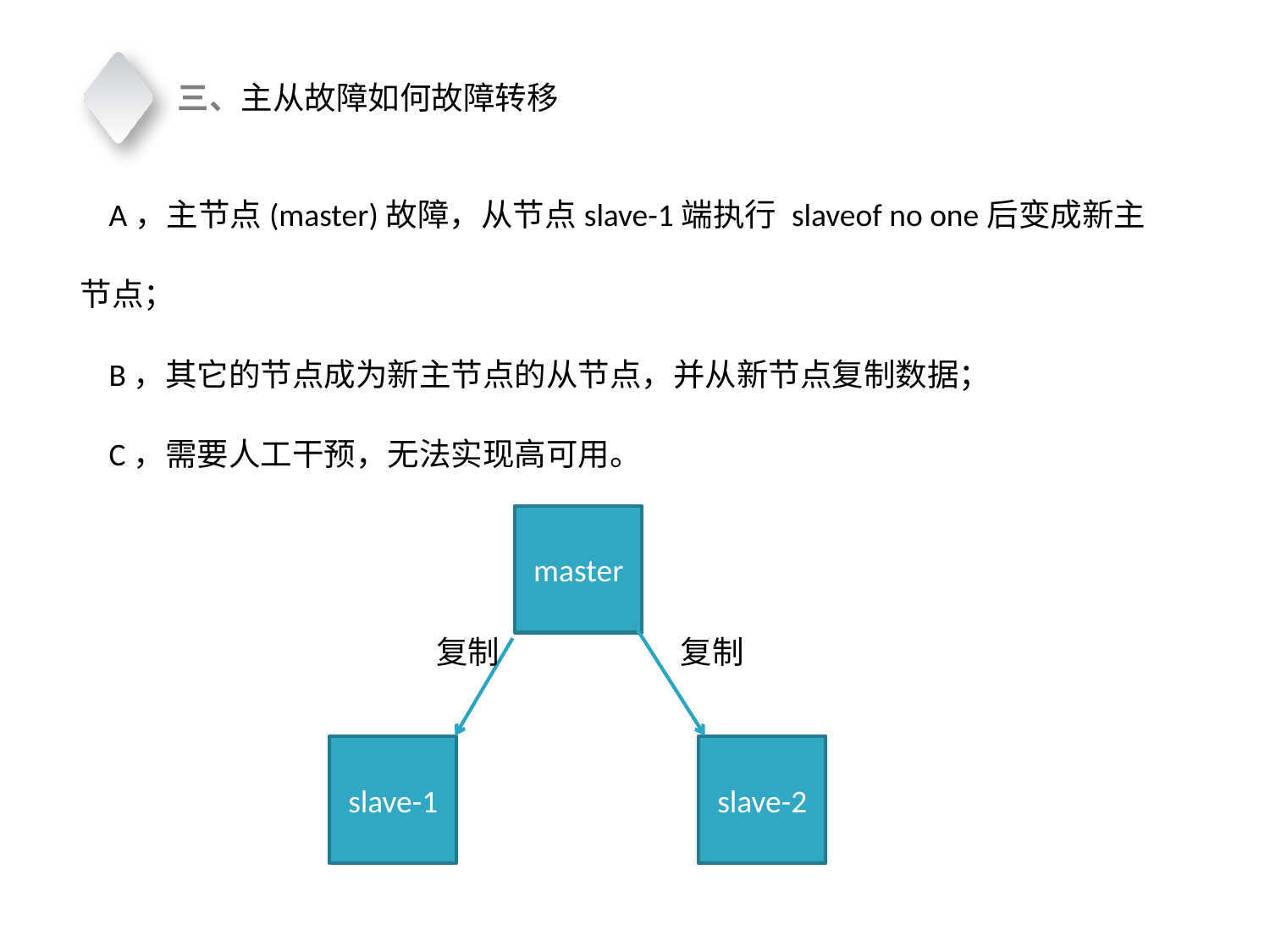

三、主从故障如何故障转移
    A，主节点(master)故障，从节点slave-1端执行 slaveof no one后变成新主节点；
    B，其它的节点成为新主节点的从节点，并从新节点复制数据；
    C，需要人工干预，无法实现高可用。
master
复制
复制
slave-1
slave-2